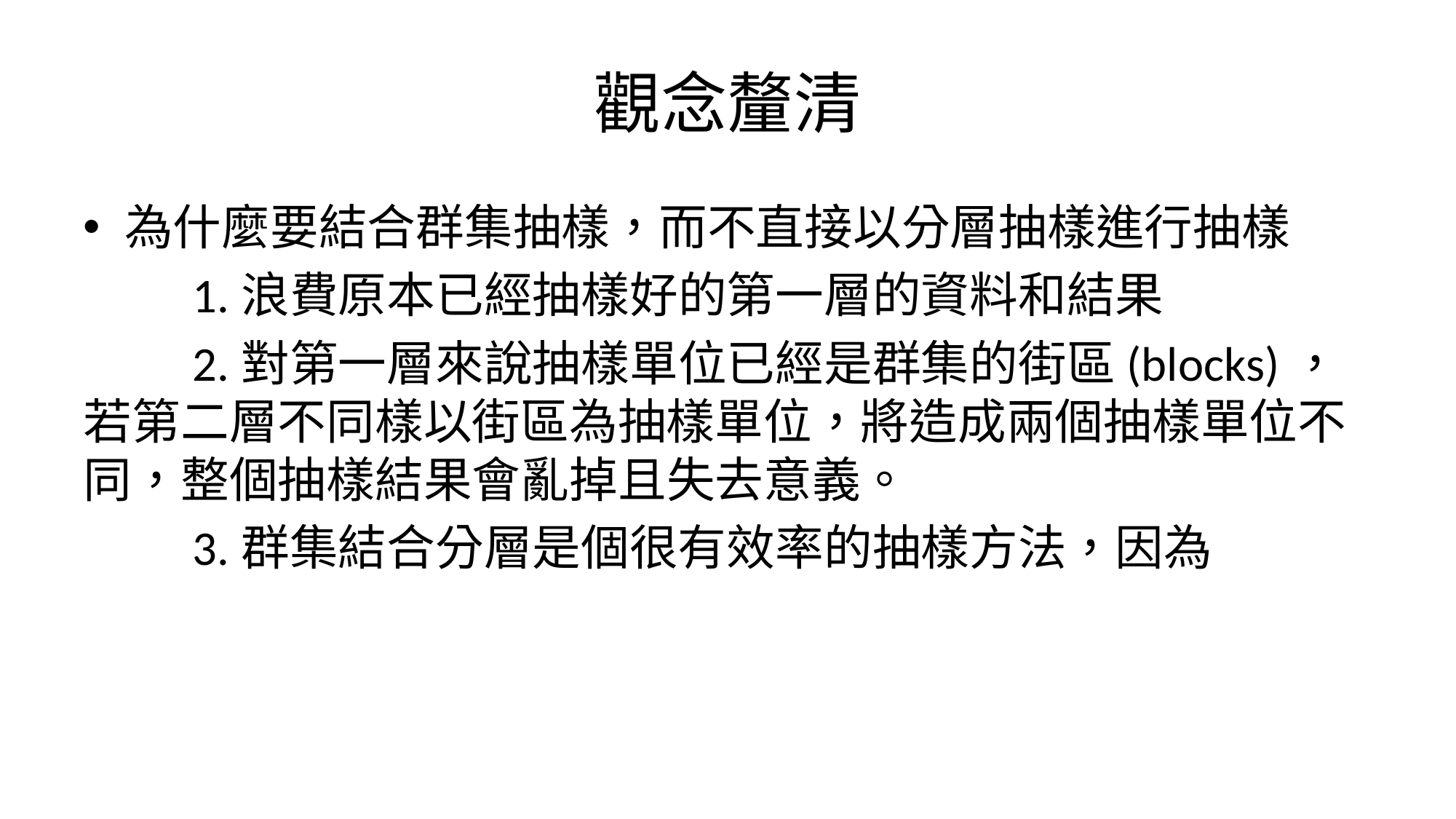

# 觀念釐清
為什麼要結合群集抽樣，而不直接以分層抽樣進行抽樣
	1.浪費原本已經抽樣好的第一層的資料和結果
	2.對第一層來說抽樣單位已經是群集的街區(blocks)，若第二層不同樣以街區為抽樣單位，將造成兩個抽樣單位不同，整個抽樣結果會亂掉且失去意義。
	3.群集結合分層是個很有效率的抽樣方法，因為